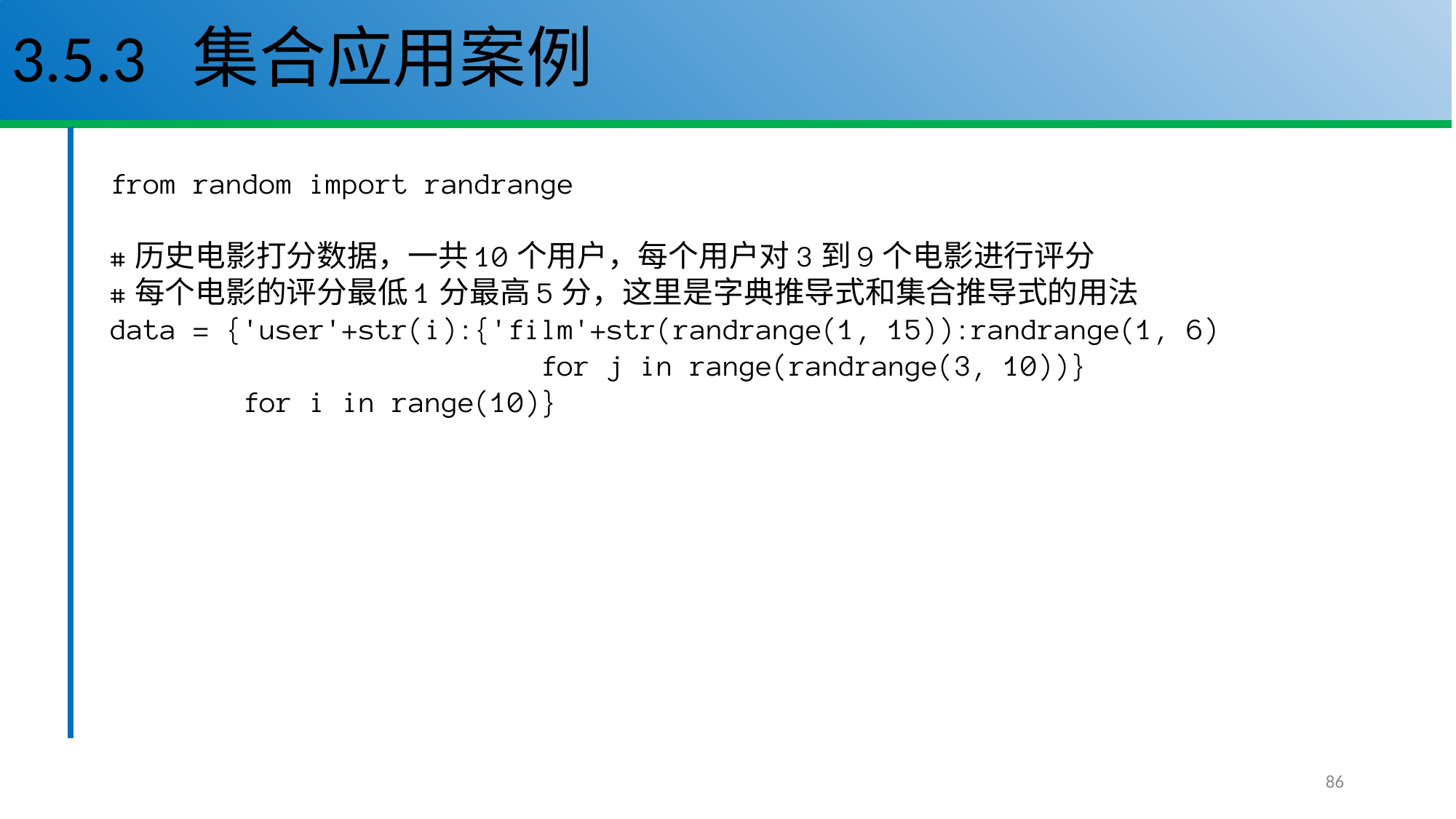

# 3.5.3  集合应用案例
from random import randrange

#历史电影打分数据，一共10个用户，每个用户对3到9个电影进行评分
#每个电影的评分最低1分最高5分，这里是字典推导式和集合推导式的用法
data = {'user'+str(i):{'film'+str(randrange(1, 15)):randrange(1, 6)
                          for j in range(randrange(3, 10))}
        for i in range(10)}
86